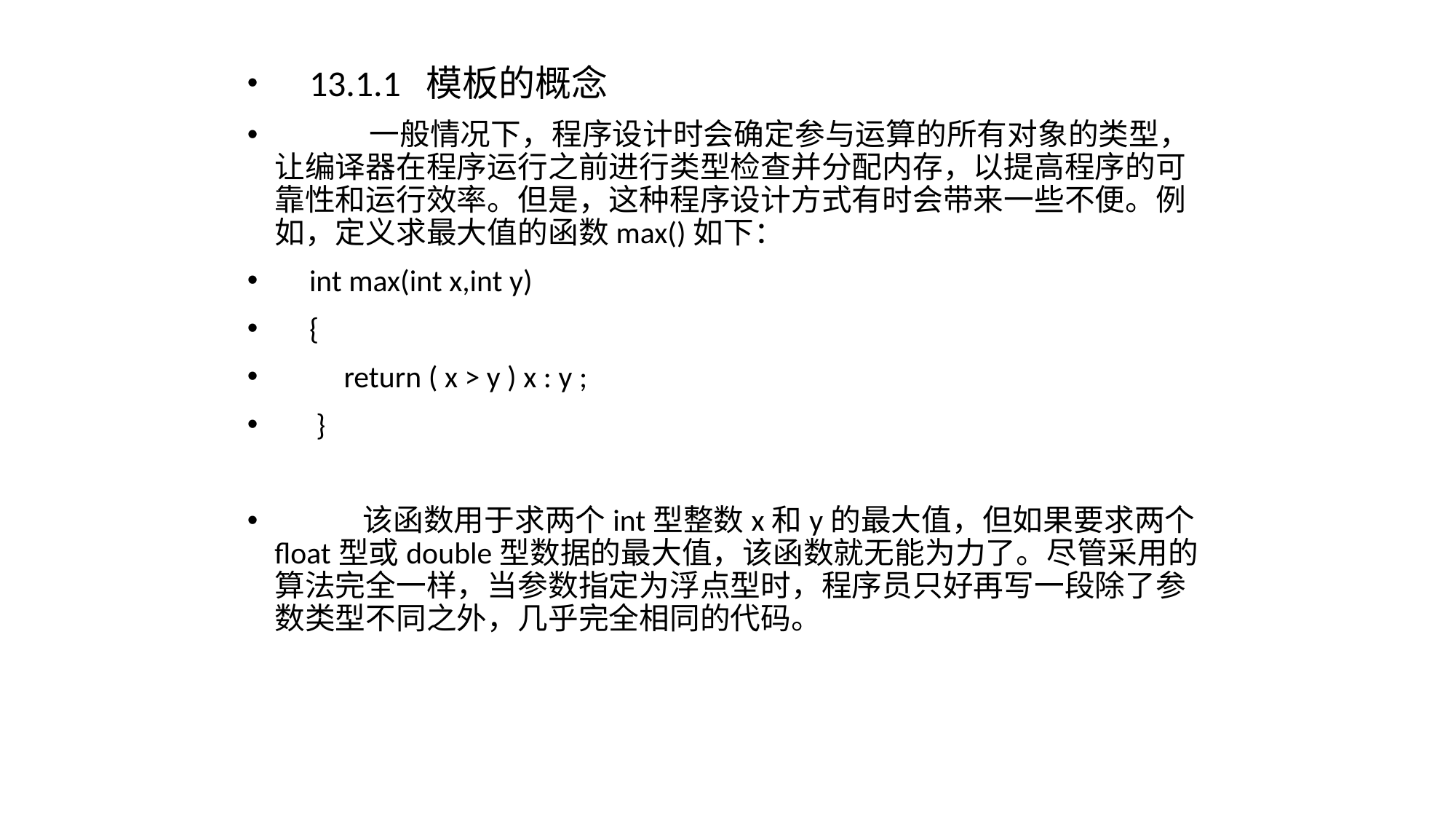

13.1.1  模板的概念
             一般情况下，程序设计时会确定参与运算的所有对象的类型，让编译器在程序运行之前进行类型检查并分配内存，以提高程序的可靠性和运行效率。但是，这种程序设计方式有时会带来一些不便。例如，定义求最大值的函数max()如下：
     int max(int x,int y)
     {
          return ( x > y ) x : y ;
      }

            该函数用于求两个int型整数x和y的最大值，但如果要求两个float型或double型数据的最大值，该函数就无能为力了。尽管采用的算法完全一样，当参数指定为浮点型时，程序员只好再写一段除了参数类型不同之外，几乎完全相同的代码。